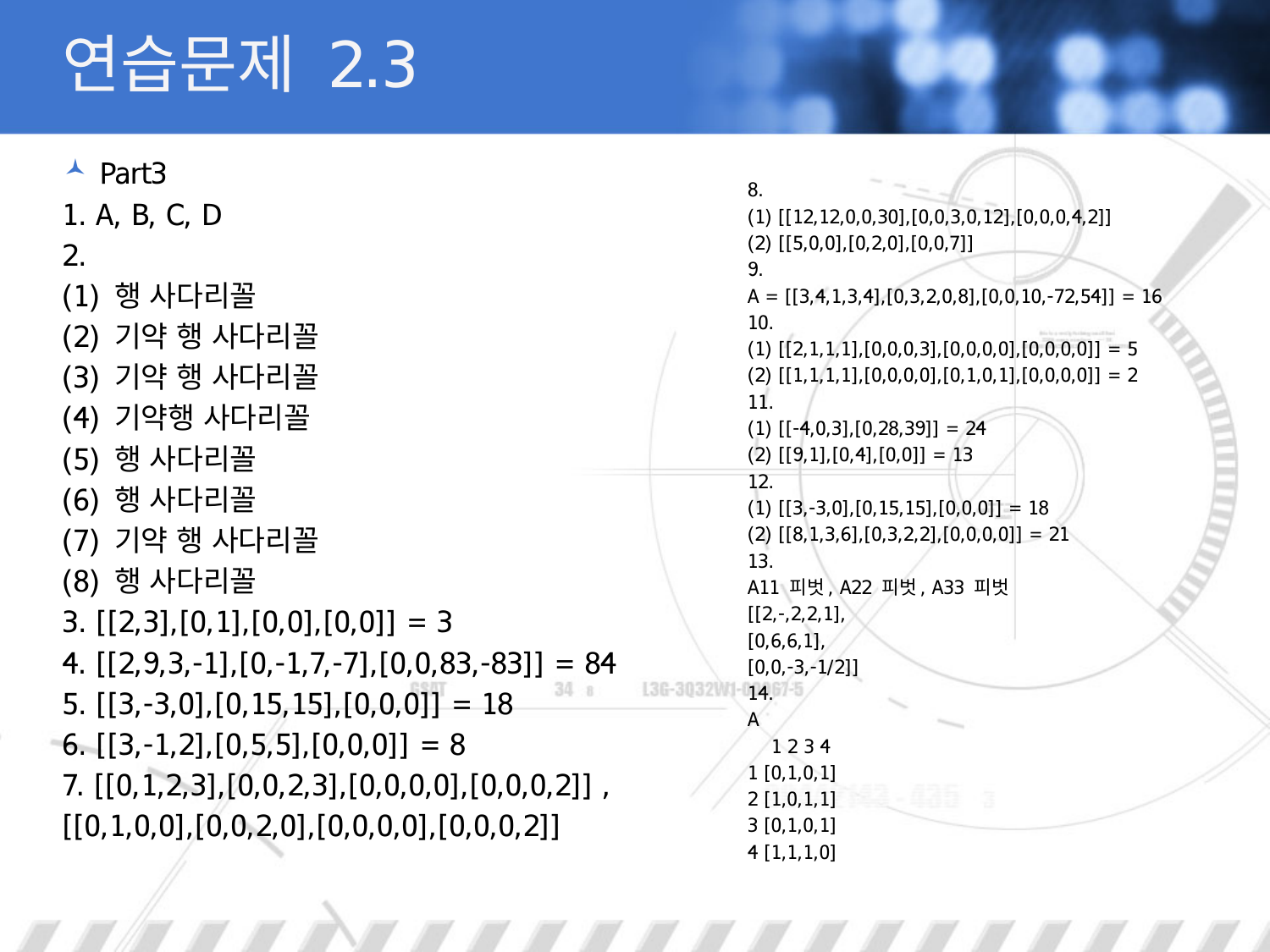

# 연습문제 2.3
Part3
1. A, B, C, D
2.
(1) 행 사다리꼴
(2) 기약 행 사다리꼴
(3) 기약 행 사다리꼴
(4) 기약행 사다리꼴
(5) 행 사다리꼴
(6) 행 사다리꼴
(7) 기약 행 사다리꼴
(8) 행 사다리꼴
3. [[2,3],[0,1],[0,0],[0,0]] = 3
4. [[2,9,3,-1],[0,-1,7,-7],[0,0,83,-83]] = 84
5. [[3,-3,0],[0,15,15],[0,0,0]] = 18
6. [[3,-1,2],[0,5,5],[0,0,0]] = 8
7. [[0,1,2,3],[0,0,2,3],[0,0,0,0],[0,0,0,2]] ,
[[0,1,0,0],[0,0,2,0],[0,0,0,0],[0,0,0,2]]
8.
(1) [[12,12,0,0,30],[0,0,3,0,12],[0,0,0,4,2]]
(2) [[5,0,0],[0,2,0],[0,0,7]]
9.
A = [[3,4,1,3,4],[0,3,2,0,8],[0,0,10,-72,54]] = 16
10.
(1) [[2,1,1,1],[0,0,0,3],[0,0,0,0],[0,0,0,0]] = 5
(2) [[1,1,1,1],[0,0,0,0],[0,1,0,1],[0,0,0,0]] = 2
11.
(1) [[-4,0,3],[0,28,39]] = 24
(2) [[9,1],[0,4],[0,0]] = 13
12.
(1) [[3,-3,0],[0,15,15],[0,0,0]] = 18
(2) [[8,1,3,6],[0,3,2,2],[0,0,0,0]] = 21
13.
A11 피벗, A22 피벗, A33 피벗
[[2,-,2,2,1],
[0,6,6,1],
[0,0,-3,-1/2]]
14.
A
    1 2 3 4
1 [0,1,0,1]
2 [1,0,1,1]
3 [0,1,0,1]
4 [1,1,1,0]